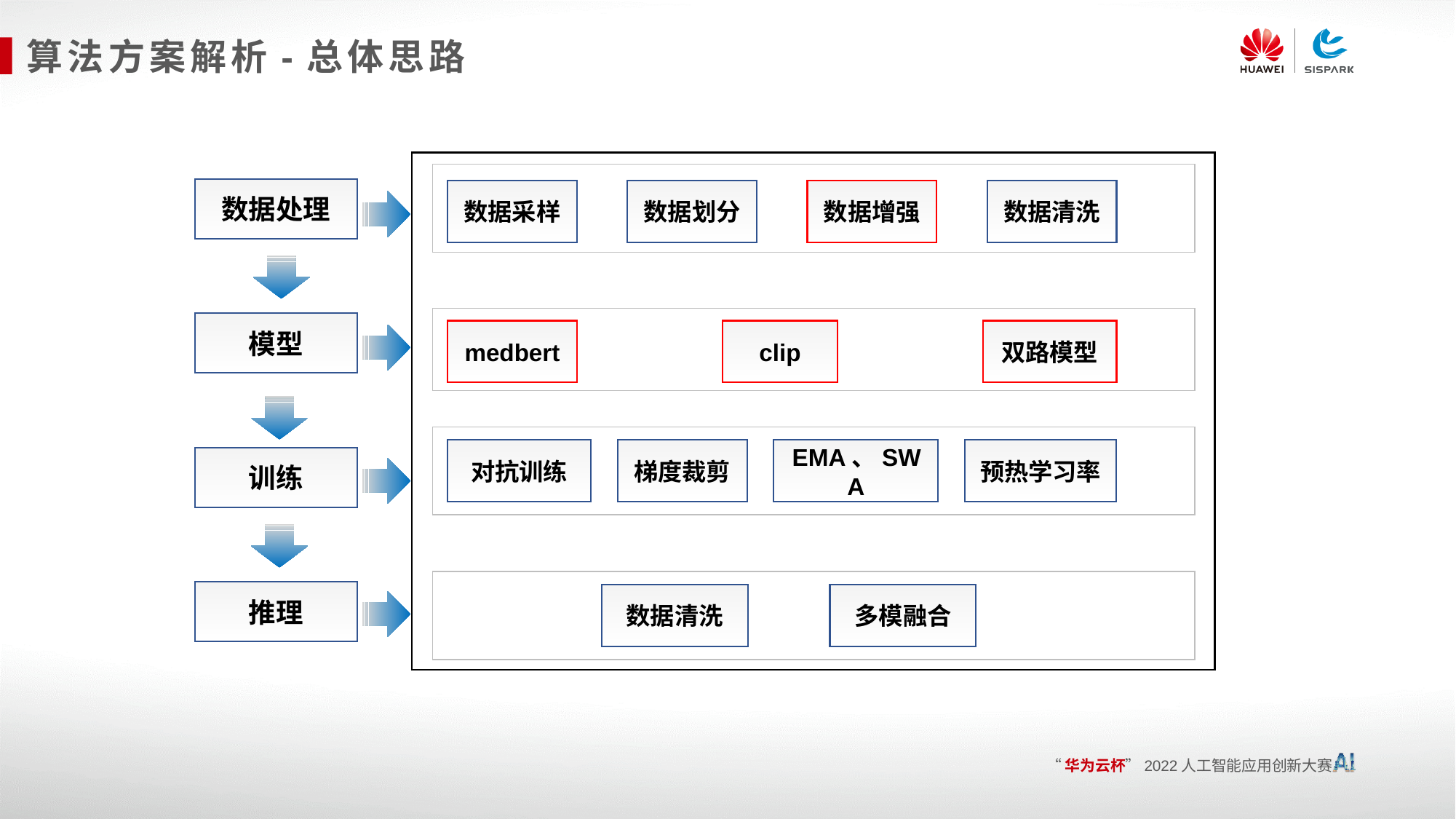

算法方案解析-总体思路

数据处理
数据采样
数据划分
数据增强
数据清洗

模型
medbert
clip
双路模型

对抗训练
梯度裁剪
EMA、SWA
预热学习率
训练

推理
数据清洗
多模融合